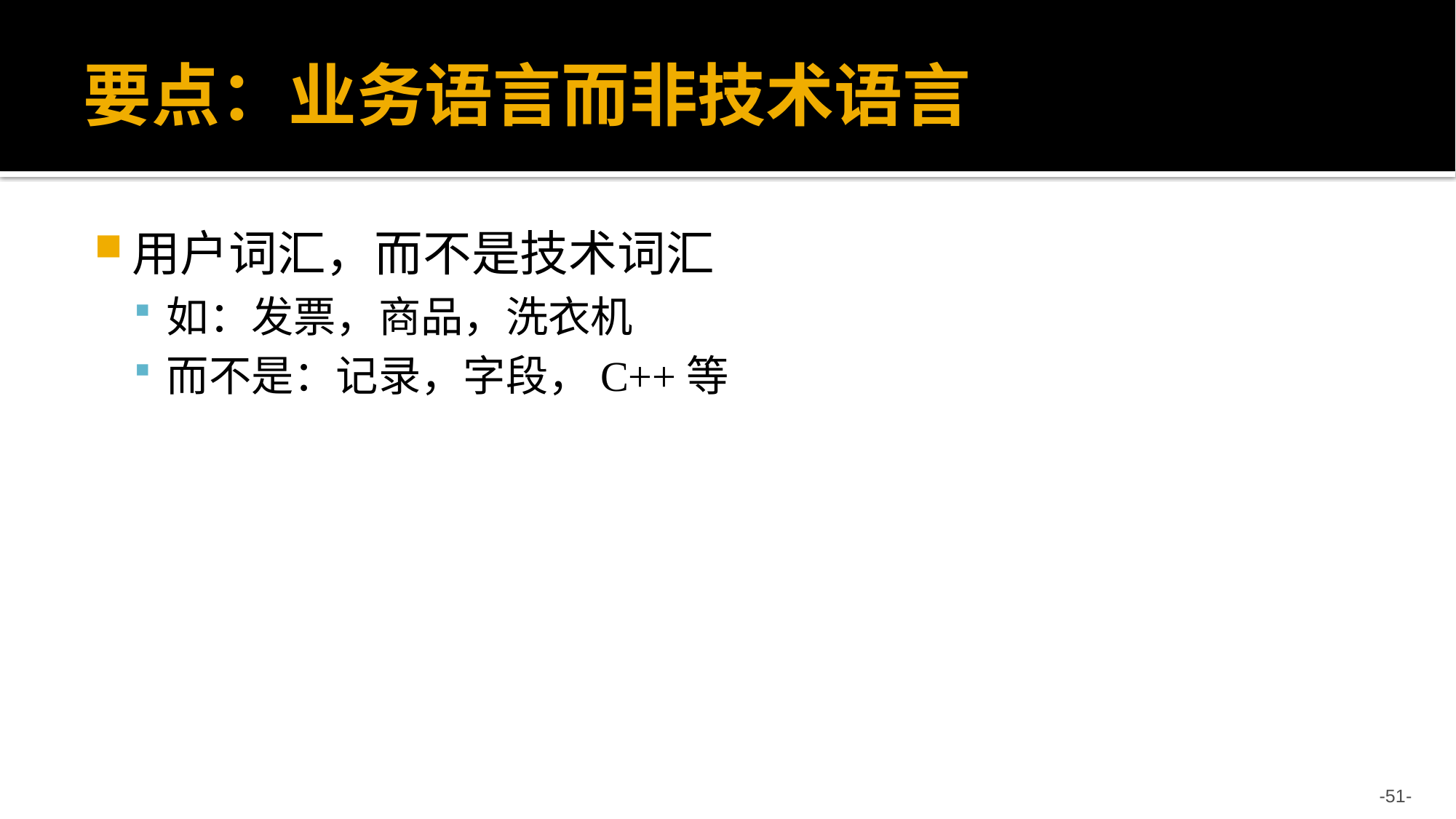

# 要点：业务语言而非技术语言
用户词汇，而不是技术词汇
如：发票，商品，洗衣机
而不是：记录，字段，C++等
-51-